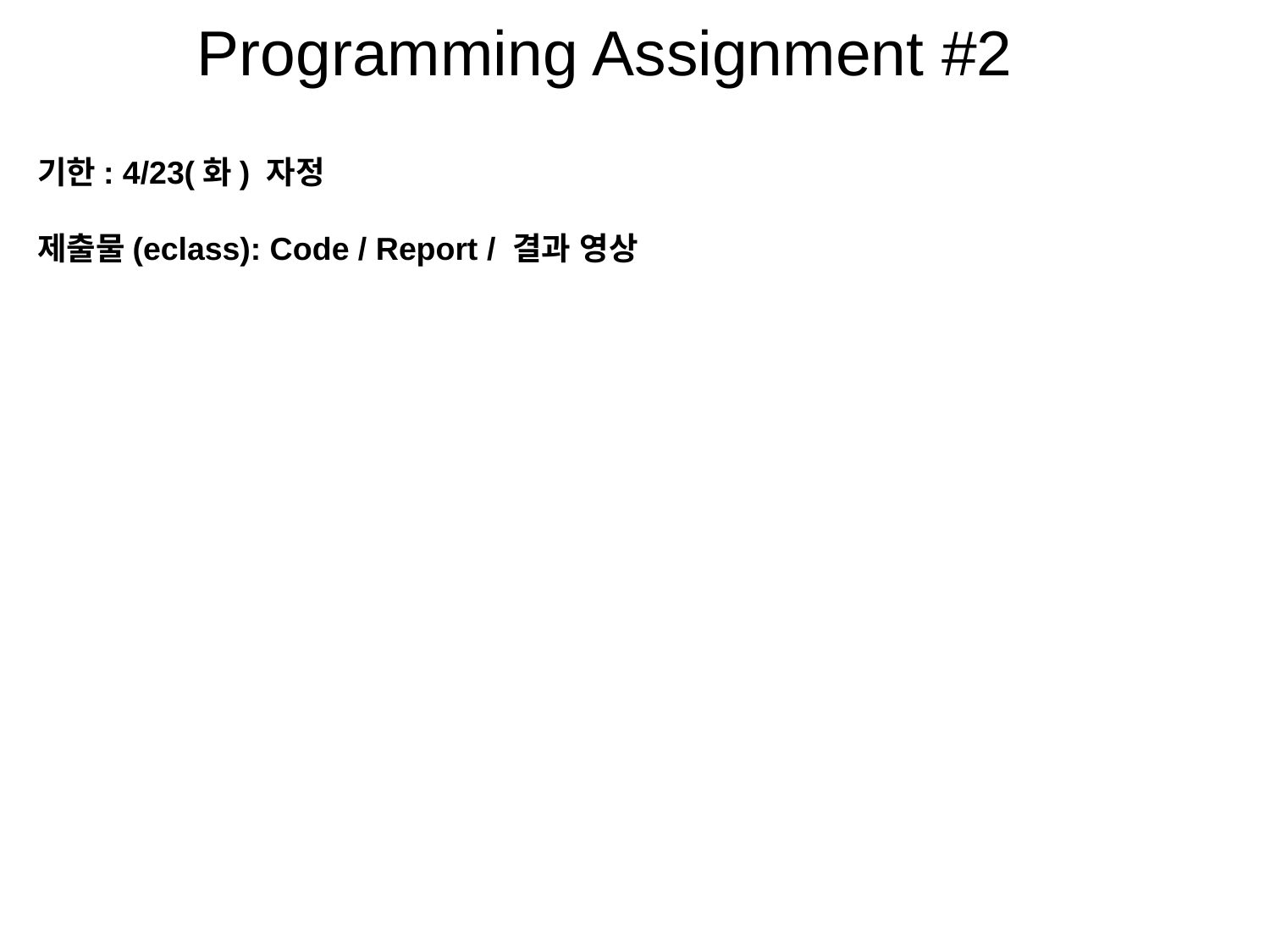

Programming Assignment #2
기한: 4/23(화) 자정

제출물(eclass): Code / Report / 결과 영상